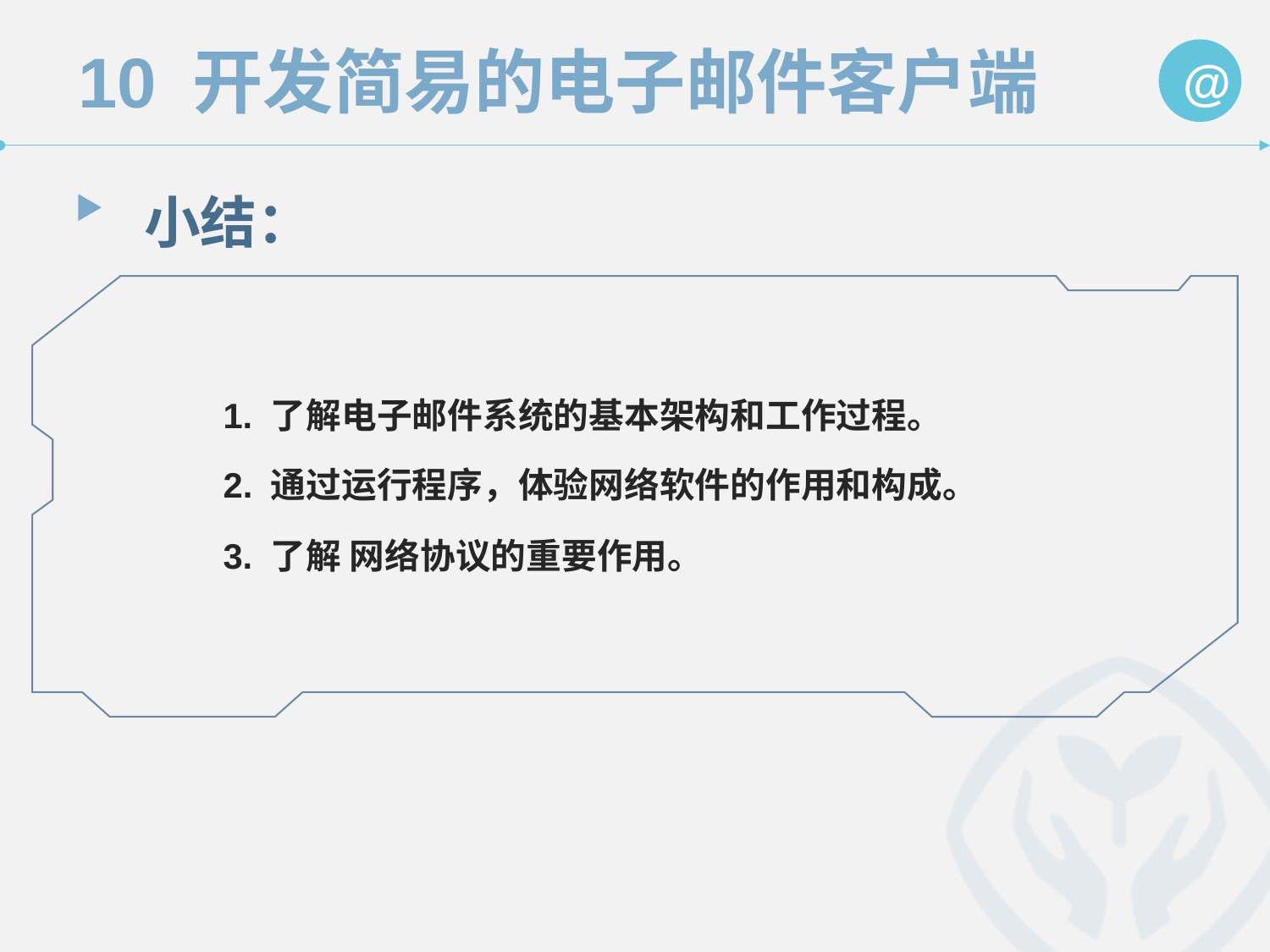

小结：

　　1. 了解电子邮件系统的基本架构和工作过程。
　　2. 通过运行程序，体验网络软件的作用和构成。
　　3. 了解 网络协议的重要作用。